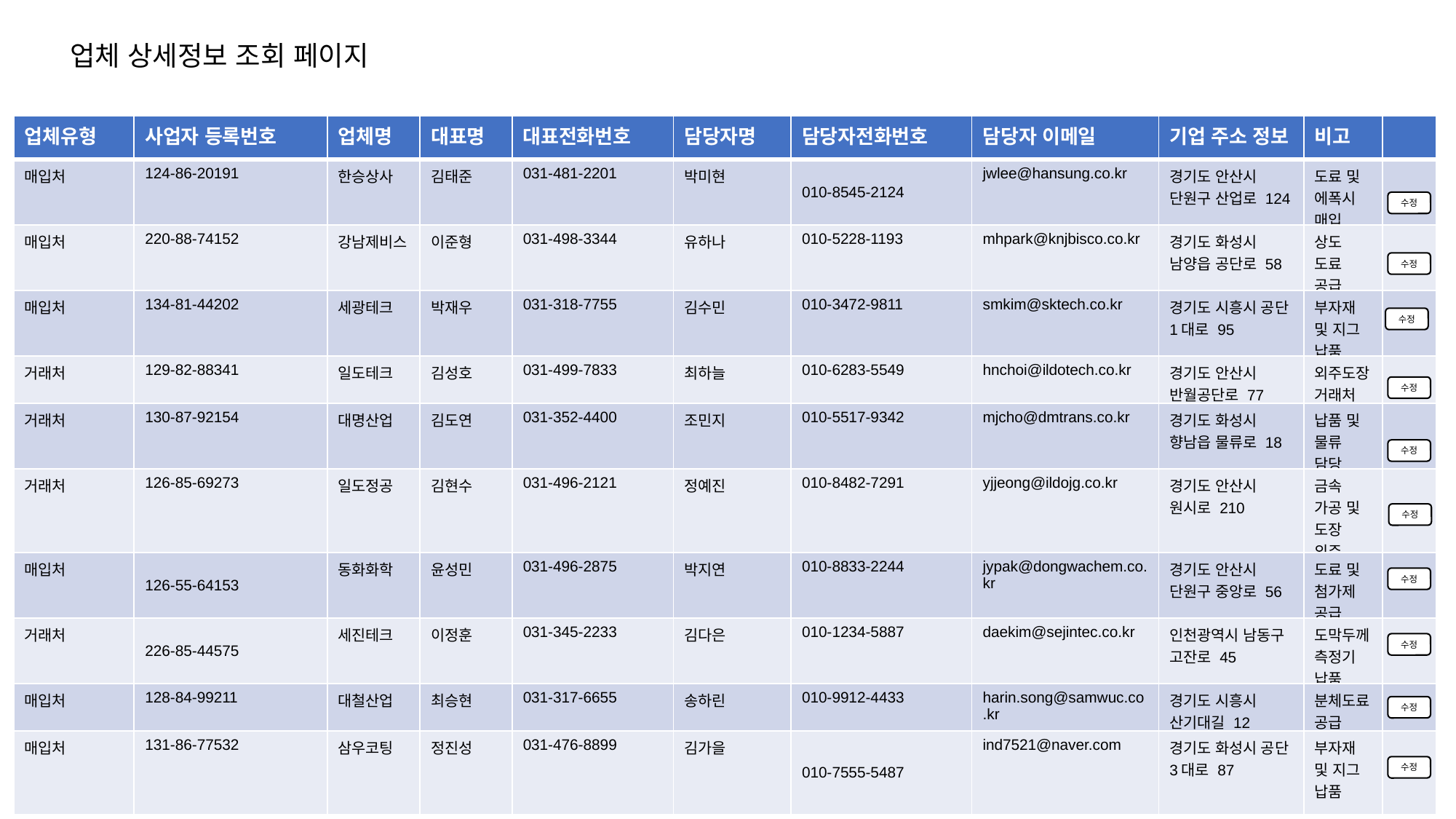

업체 상세정보 조회 페이지
| 업체유형 | 사업자 등록번호 | 업체명 | 대표명 | 대표전화번호 | 담당자명 | 담당자전화번호 | 담당자 이메일 | 기업 주소 정보 | 비고 |  |
| --- | --- | --- | --- | --- | --- | --- | --- | --- | --- | --- |
| 매입처 | 124-86-20191 | 한승상사 | 김태준 | 031-481-2201 | 박미현 | 010-8545-2124 | jwlee@hansung.co.kr | 경기도 안산시 단원구 산업로 124 | 도료 및 에폭시 매입 |  |
| 매입처 | 220-88-74152 | 강남제비스 | 이준형 | 031-498-3344 | 유하나 | 010-5228-1193 | mhpark@knjbisco.co.kr | 경기도 화성시 남양읍 공단로 58 | 상도 도료 공급 |  |
| 매입처 | 134-81-44202 | 세광테크 | 박재우 | 031-318-7755 | 김수민 | 010-3472-9811 | smkim@sktech.co.kr | 경기도 시흥시 공단1대로 95 | 부자재 및 지그 납품 |  |
| 거래처 | 129-82-88341 | 일도테크 | 김성호 | 031-499-7833 | 최하늘 | 010-6283-5549 | hnchoi@ildotech.co.kr | 경기도 안산시 반월공단로 77 | 외주도장 거래처 |  |
| 거래처 | 130-87-92154 | 대명산업 | 김도연 | 031-352-4400 | 조민지 | 010-5517-9342 | mjcho@dmtrans.co.kr | 경기도 화성시 향남읍 물류로 18 | 납품 및 물류 담당 |  |
| 거래처 | 126-85-69273 | 일도정공 | 김현수 | 031-496-2121 | 정예진 | 010-8482-7291 | yjjeong@ildojg.co.kr | 경기도 안산시 원시로 210 | 금속 가공 및 도장 외주 |  |
| 매입처 | 126-55-64153 | 동화화학 | 윤성민 | 031-496-2875 | 박지연 | 010-8833-2244 | jypak@dongwachem.co.kr | 경기도 안산시 단원구 중앙로 56 | 도료 및 첨가제 공급 |  |
| 거래처 | 226-85-44575 | 세진테크 | 이정훈 | 031-345-2233 | 김다은 | 010-1234-5887 | daekim@sejintec.co.kr | 인천광역시 남동구 고잔로 45 | 도막두께 측정기 납품 |  |
| 매입처 | 128-84-99211 | 대철산업 | 최승현 | 031-317-6655 | 송하린 | 010-9912-4433 | harin.song@samwuc.co.kr | 경기도 시흥시 산기대길 12 | 분체도료 공급 |  |
| 매입처 | 131-86-77532 | 삼우코팅 | 정진성 | 031-476-8899 | 김가을 | 010-7555-5487 | ind7521@naver.com | 경기도 화성시 공단 3대로 87 | 부자재 및 지그 납품 |  |
수정
수정
수정
수정
수정
수정
수정
수정
수정
수정